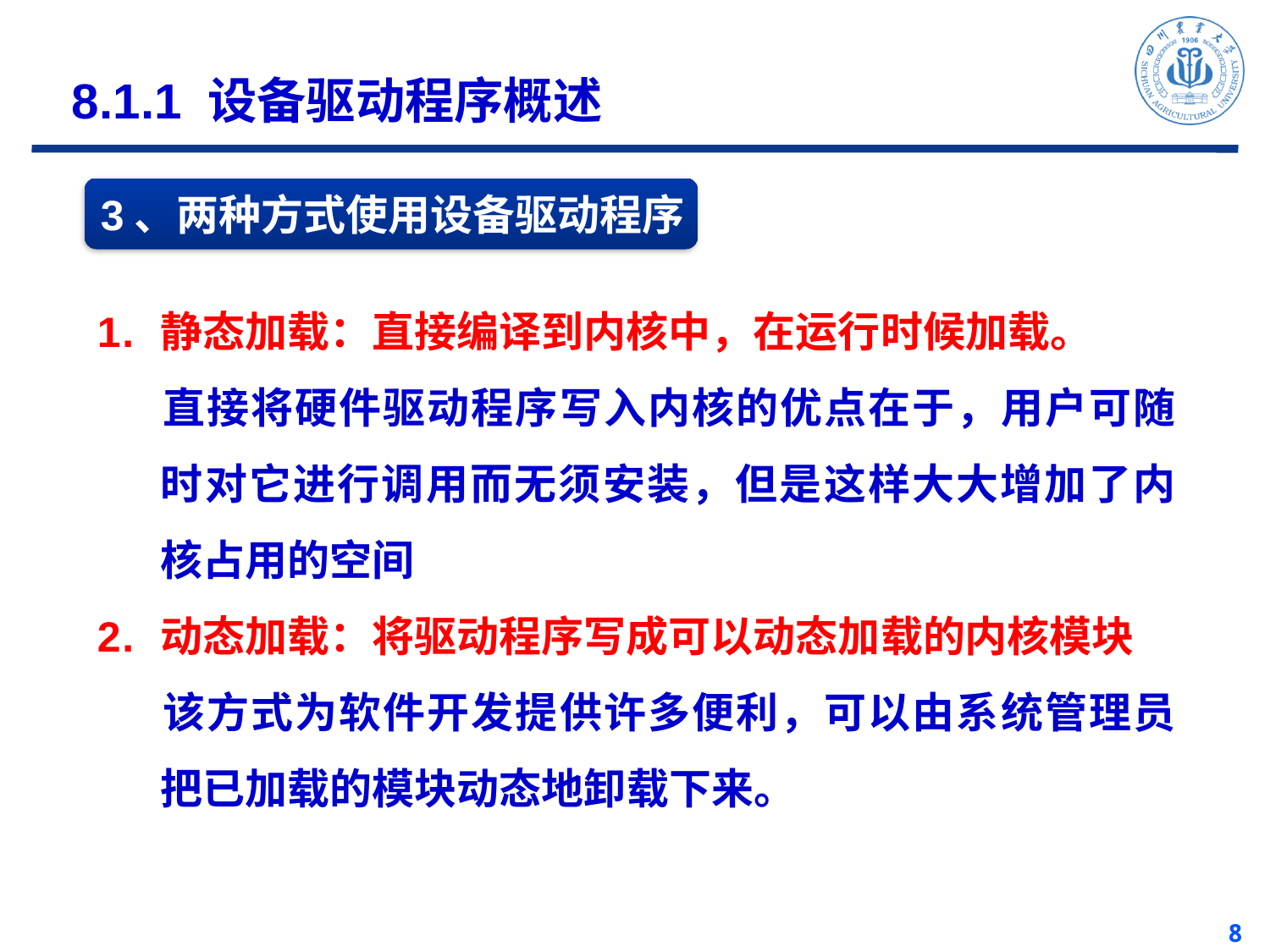

8.1.1 设备驱动程序概述
3、两种方式使用设备驱动程序
静态加载：直接编译到内核中，在运行时候加载。
	直接将硬件驱动程序写入内核的优点在于，用户可随时对它进行调用而无须安装，但是这样大大增加了内核占用的空间
动态加载：将驱动程序写成可以动态加载的内核模块
	该方式为软件开发提供许多便利，可以由系统管理员把已加载的模块动态地卸载下来。